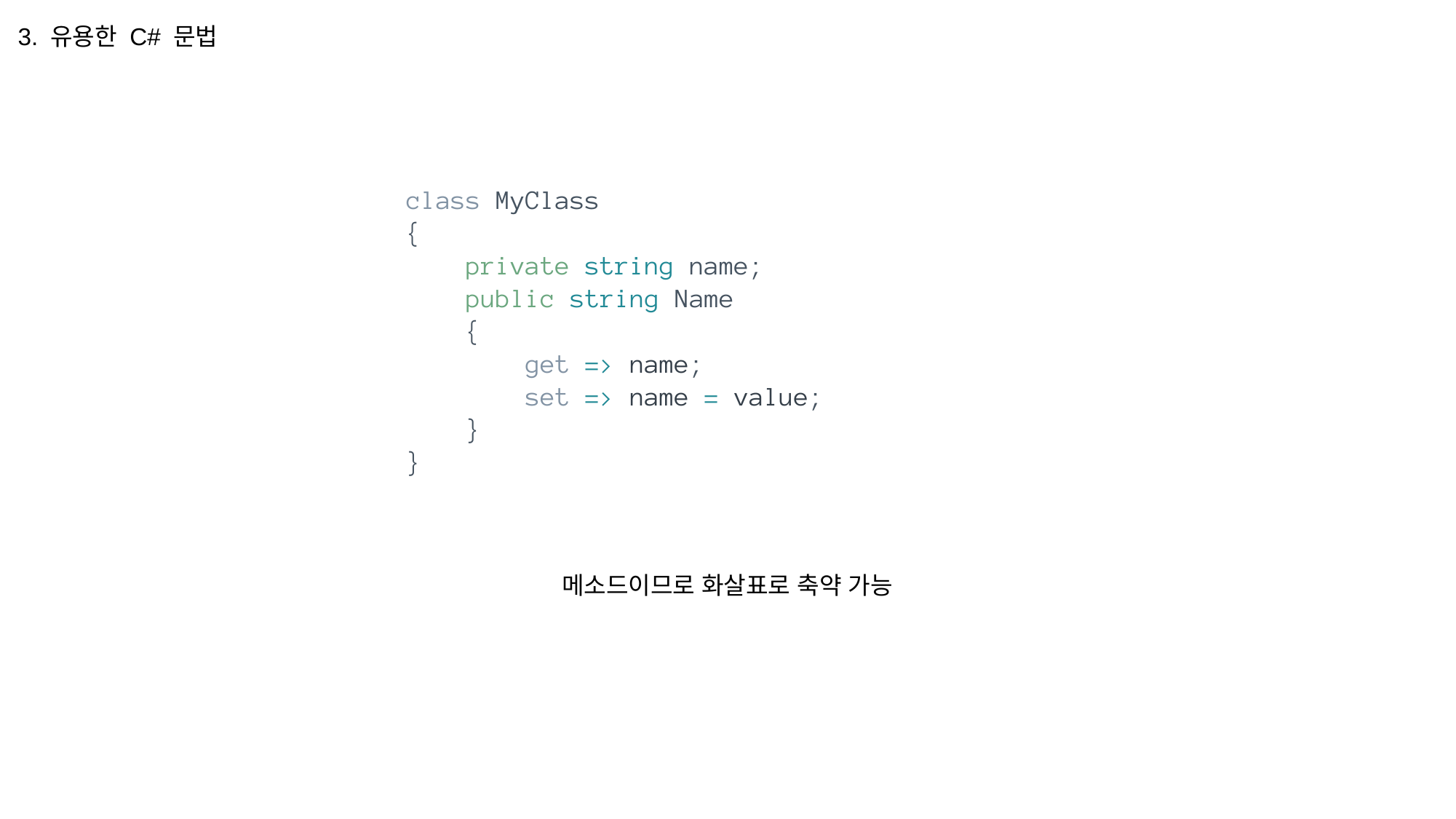

3. 유용한 C# 문법
class MyClass
{
    private string name;
    public string Name
    {
        get => name;
        set => name = value;
    }
}
메소드이므로 화살표로 축약 가능